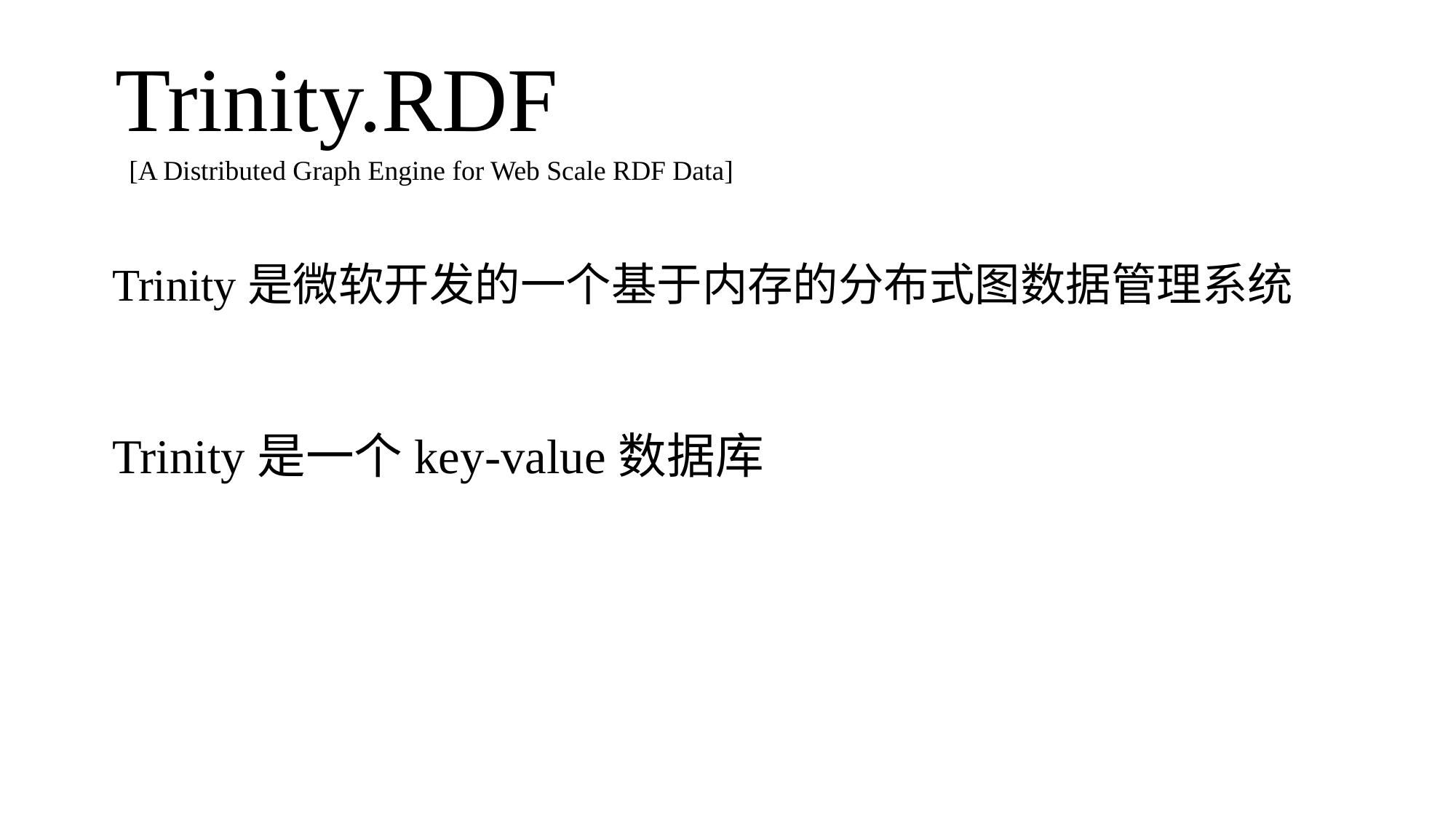

# Trinity.RDF
[A Distributed Graph Engine for Web Scale RDF Data]
Trinity是微软开发的一个基于内存的分布式图数据管理系统
Trinity是一个key-value数据库